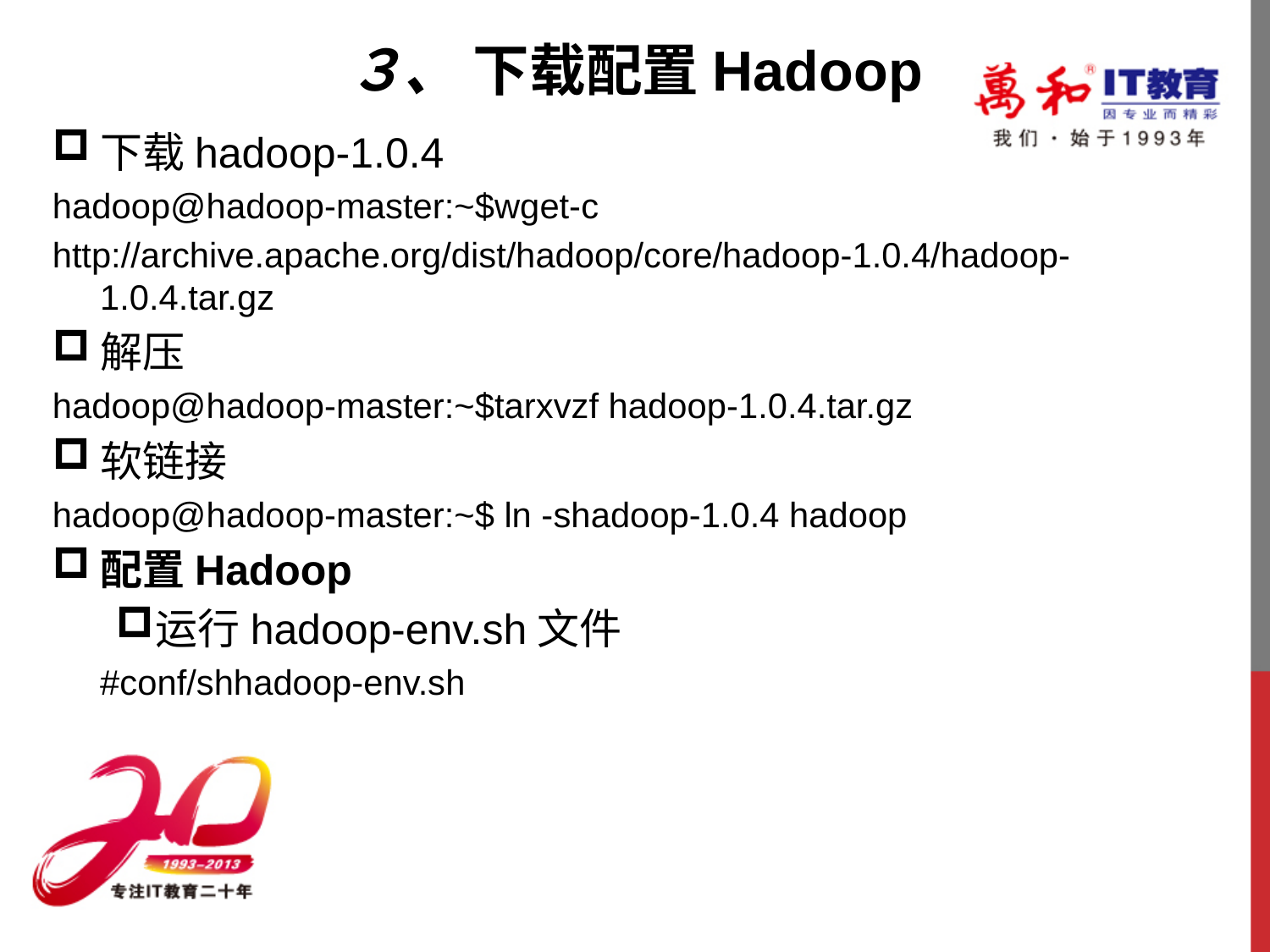

# ３、 下载配置Hadoop
下载hadoop-1.0.4
hadoop@hadoop-master:~$wget-c
http://archive.apache.org/dist/hadoop/core/hadoop-1.0.4/hadoop-1.0.4.tar.gz
解压
hadoop@hadoop-master:~$tarxvzf hadoop-1.0.4.tar.gz
软链接
hadoop@hadoop-master:~$ ln -shadoop-1.0.4 hadoop
配置Hadoop
运行hadoop-env.sh文件
	#conf/shhadoop-env.sh